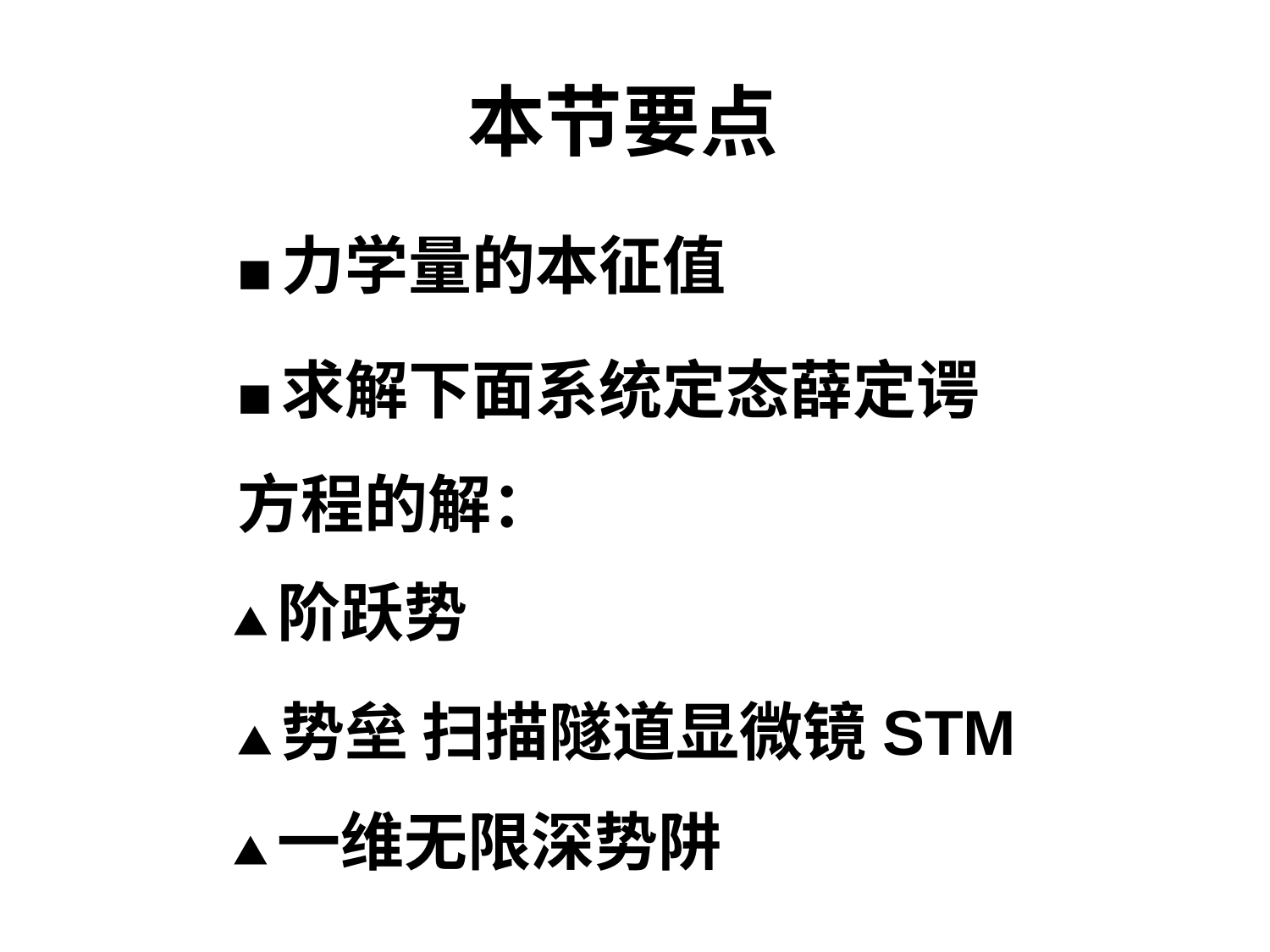

本节要点
■力学量的本征值
■求解下面系统定态薛定谔方程的解：
▲阶跃势
▲势垒 扫描隧道显微镜STM

▲一维无限深势阱